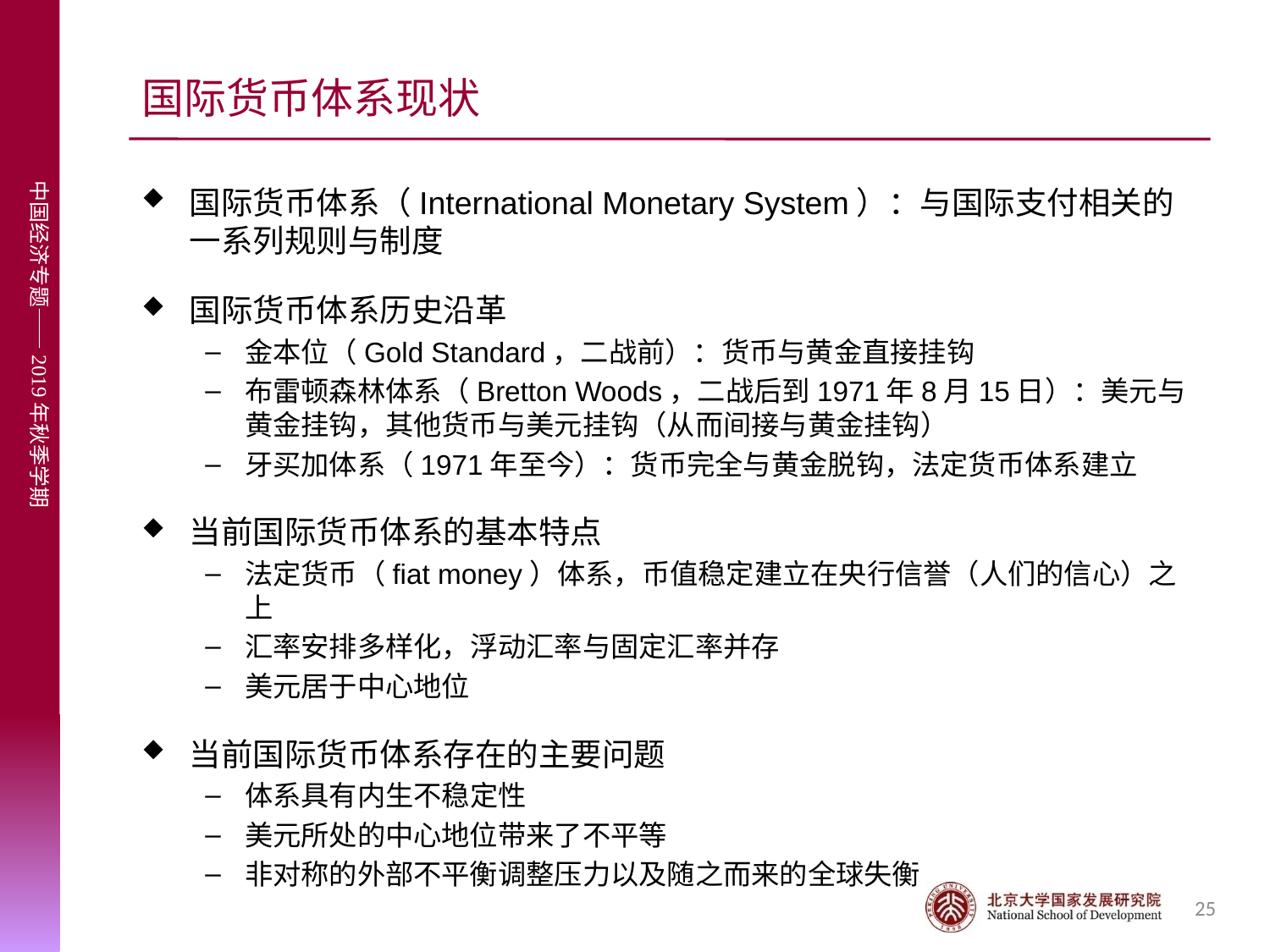

# 国际货币体系现状
国际货币体系（International Monetary System）：与国际支付相关的一系列规则与制度
国际货币体系历史沿革
金本位（Gold Standard，二战前）：货币与黄金直接挂钩
布雷顿森林体系（Bretton Woods，二战后到1971年8月15日）：美元与黄金挂钩，其他货币与美元挂钩（从而间接与黄金挂钩）
牙买加体系（1971年至今）：货币完全与黄金脱钩，法定货币体系建立
当前国际货币体系的基本特点
法定货币（fiat money）体系，币值稳定建立在央行信誉（人们的信心）之上
汇率安排多样化，浮动汇率与固定汇率并存
美元居于中心地位
当前国际货币体系存在的主要问题
体系具有内生不稳定性
美元所处的中心地位带来了不平等
非对称的外部不平衡调整压力以及随之而来的全球失衡
25